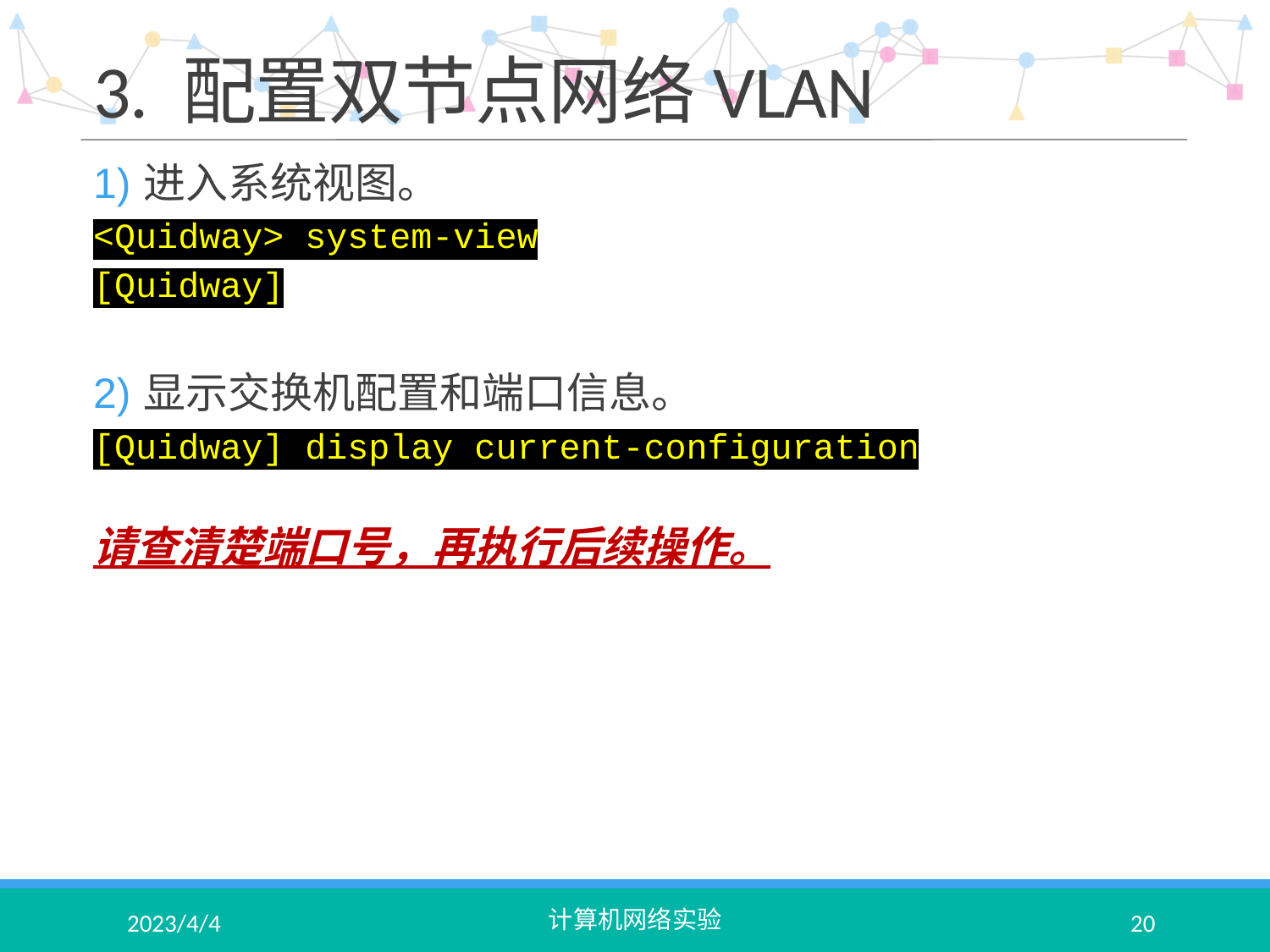

# 3. 配置双节点网络VLAN
进入系统视图。
<Quidway> system-view
[Quidway]

显示交换机配置和端口信息。
[Quidway] display current-configuration

请查清楚端口号，再执行后续操作。

2023/4/4
计算机网络实验
20